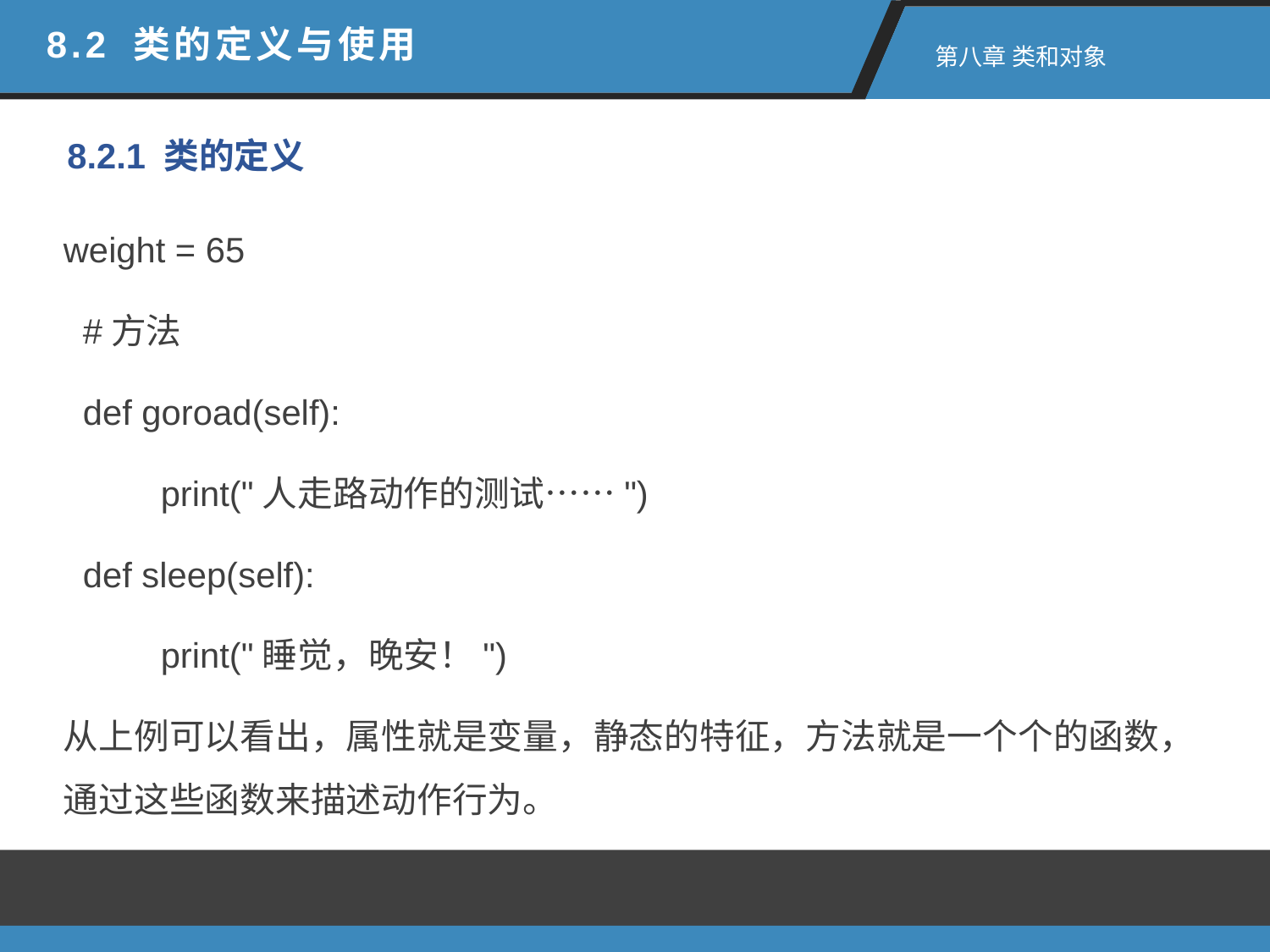

8.2 类的定义与使用
  第八章 类和对象
8.2.1 类的定义
weight = 65
  #方法
  def goroad(self):
          print("人走路动作的测试……")
  def sleep(self):
          print("睡觉，晚安！")
从上例可以看出，属性就是变量，静态的特征，方法就是一个个的函数，通过这些函数来描述动作行为。